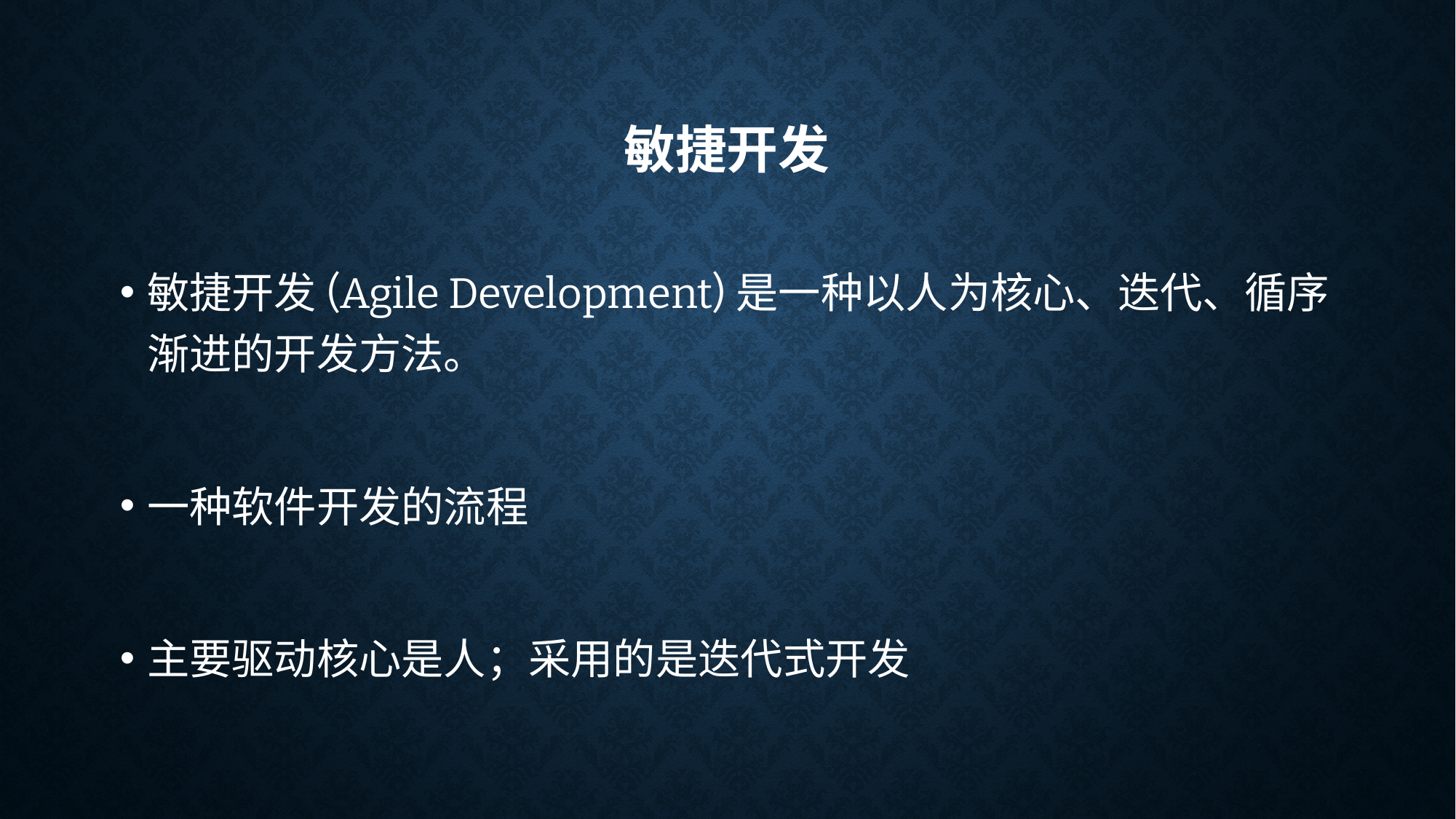

# 敏捷开发
敏捷开发(Agile Development)是一种以人为核心、迭代、循序渐进的开发方法。

一种软件开发的流程

主要驱动核心是人；采用的是迭代式开发